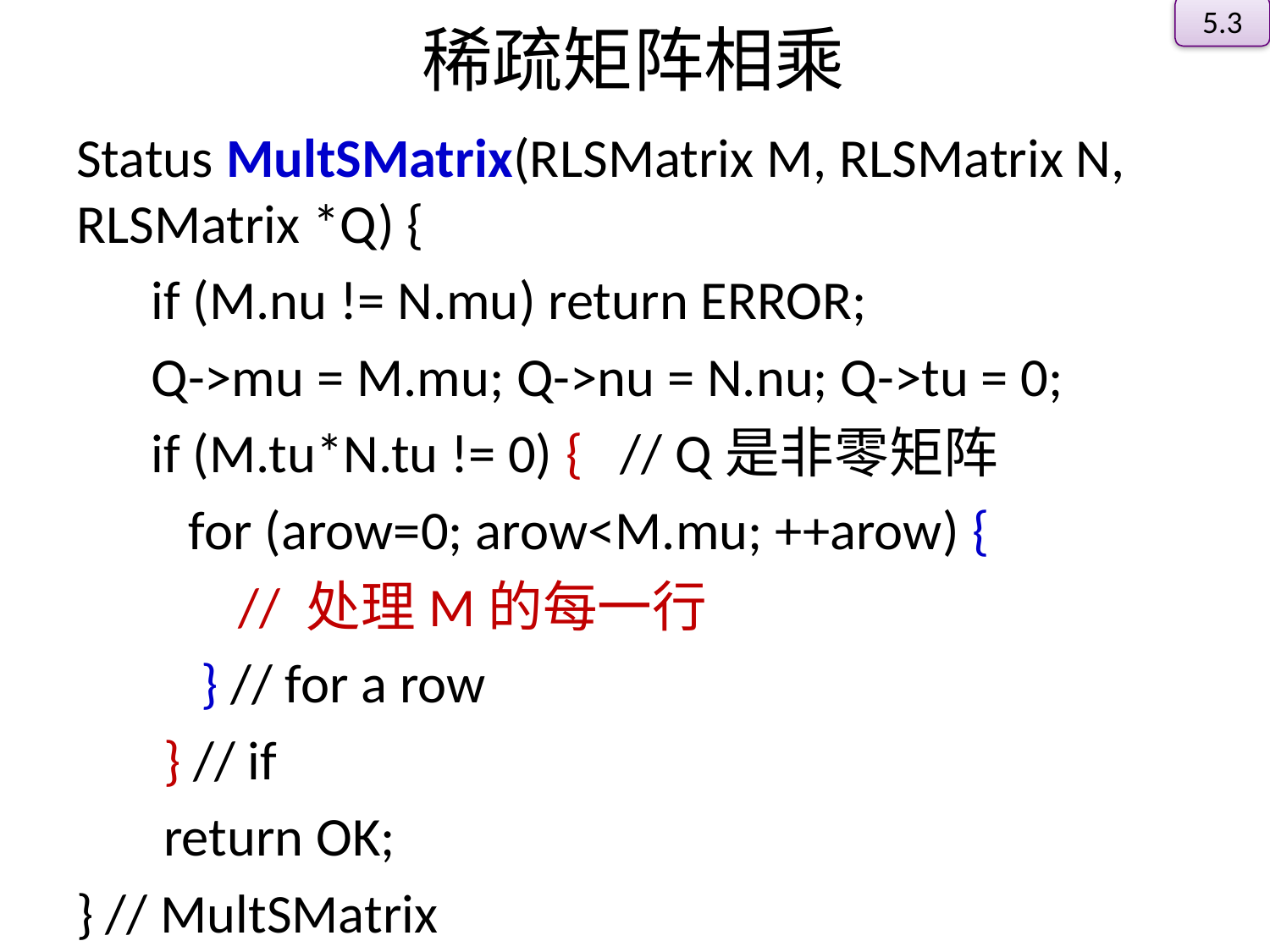

# 稀疏矩阵相乘
5.3
Status MultSMatrix(RLSMatrix M, RLSMatrix N, RLSMatrix *Q) {
      if (M.nu != N.mu) return ERROR;
      Q->mu = M.mu; Q->nu = N.nu; Q->tu = 0;
      if (M.tu*N.tu != 0) {   // Q是非零矩阵
         for (arow=0; arow<M.mu; ++arow) {
             // 处理M的每一行
          } // for a row
       } // if
       return OK;
} // MultSMatrix